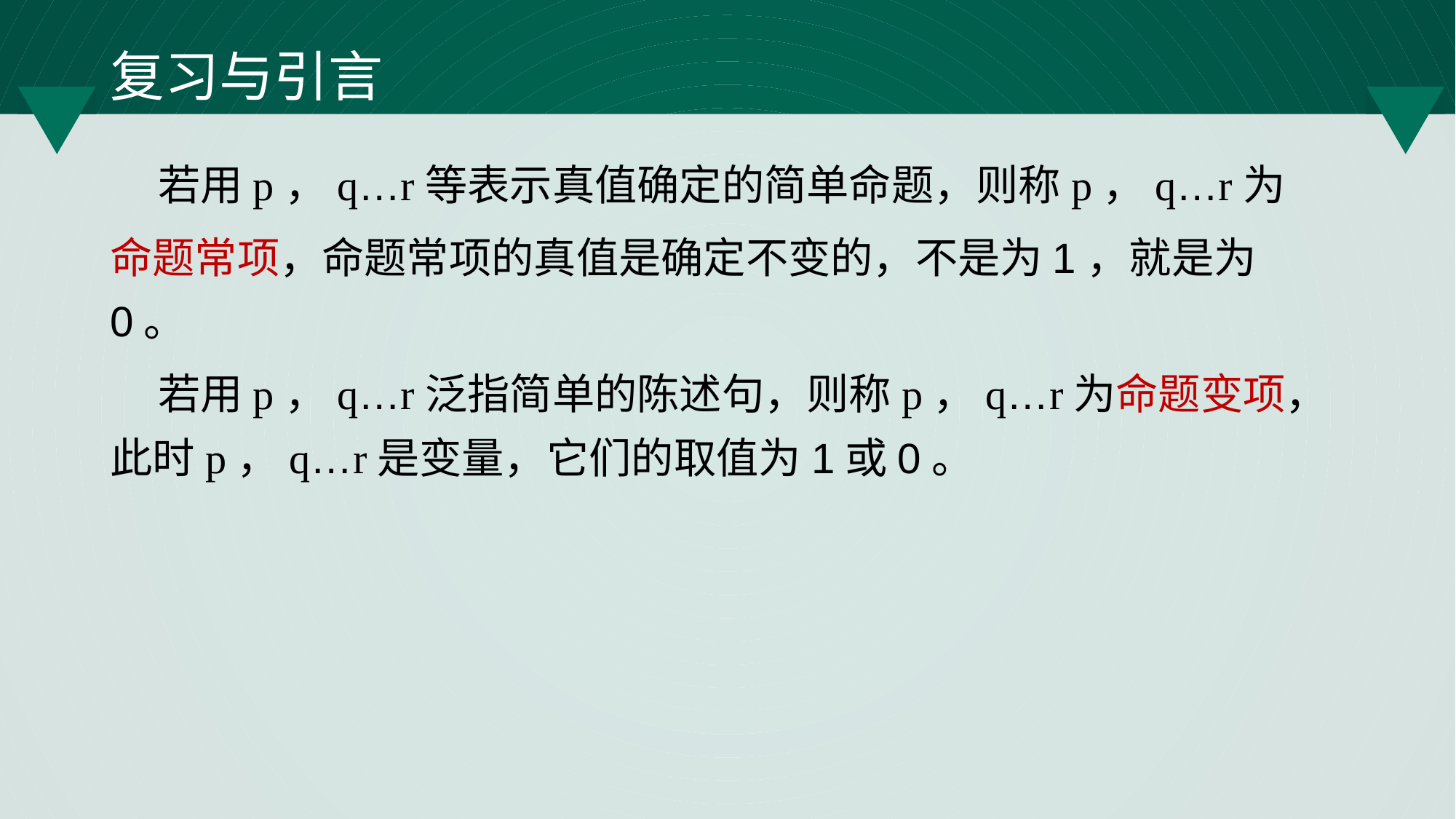

# 复习与引言
    若用p，q…r等表示真值确定的简单命题，则称p，q…r为
命题常项，命题常项的真值是确定不变的，不是为1，就是为0。
    若用p，q…r泛指简单的陈述句，则称p，q…r为命题变项，此时p，q…r是变量，它们的取值为1或0。